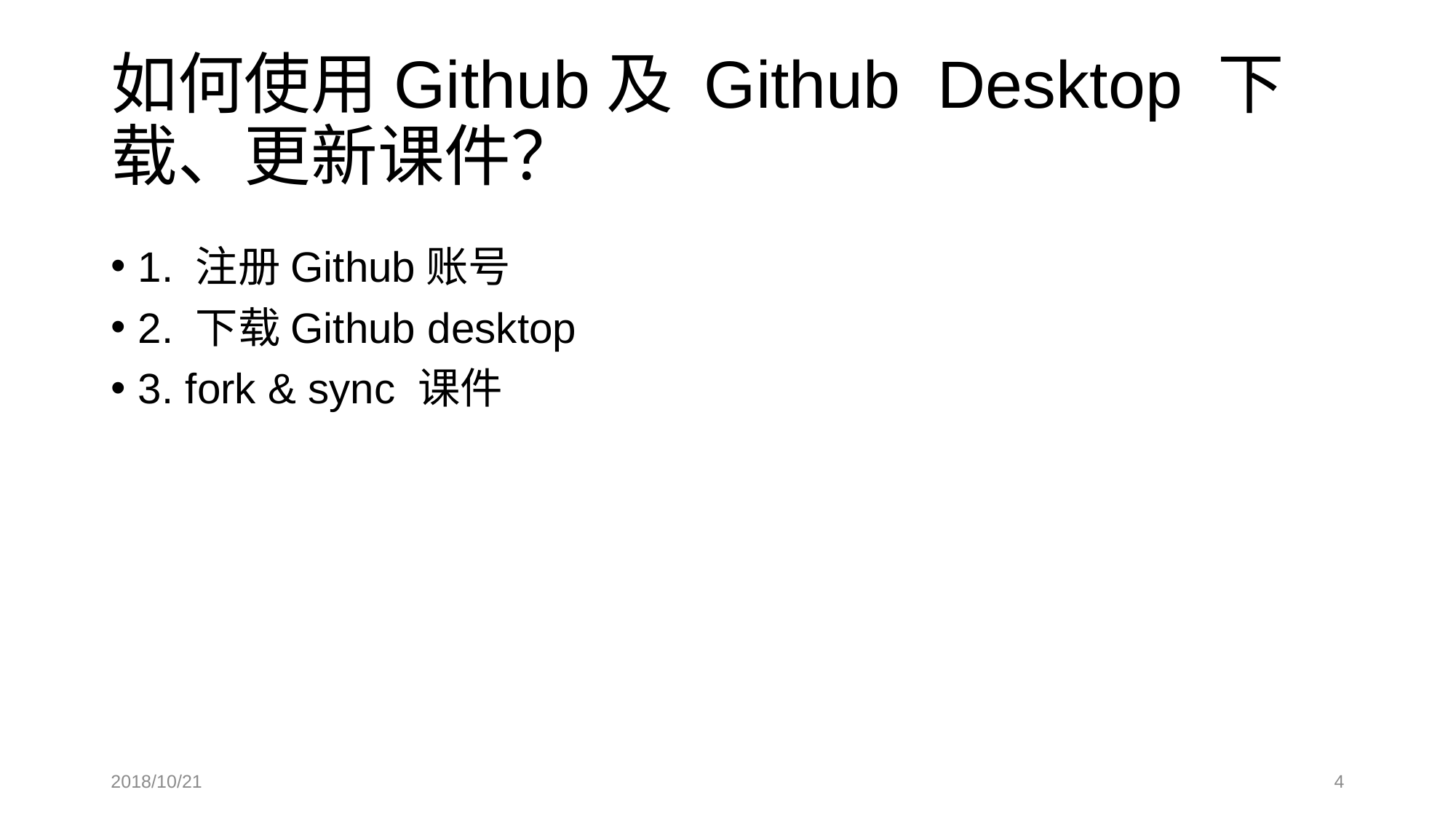

# 如何使用Github及 Github  Desktop 下载、更新课件？
1. 注册Github账号
2. 下载Github desktop
3. fork & sync 课件
2018/10/21
4